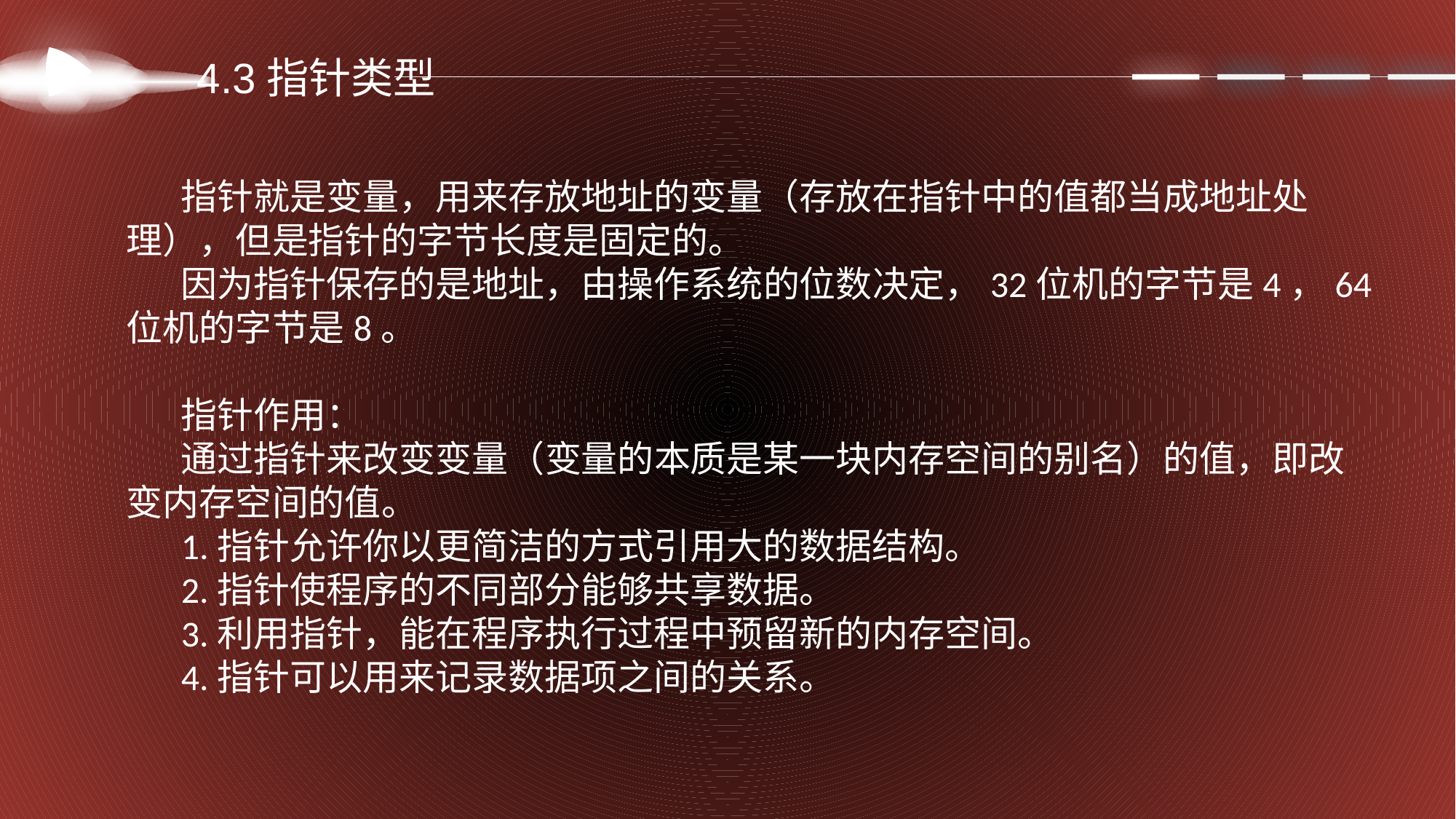

4.3指针类型

指针就是变量，用来存放地址的变量（存放在指针中的值都当成地址处理），但是指针的字节长度是固定的。
因为指针保存的是地址，由操作系统的位数决定，32位机的字节是4，64位机的字节是8。

指针作用：
通过指针来改变变量（变量的本质是某一块内存空间的别名）的值，即改变内存空间的值。
1.指针允许你以更简洁的方式引用大的数据结构。
2.指针使程序的不同部分能够共享数据。
3.利用指针，能在程序执行过程中预留新的内存空间。
4.指针可以用来记录数据项之间的关系。